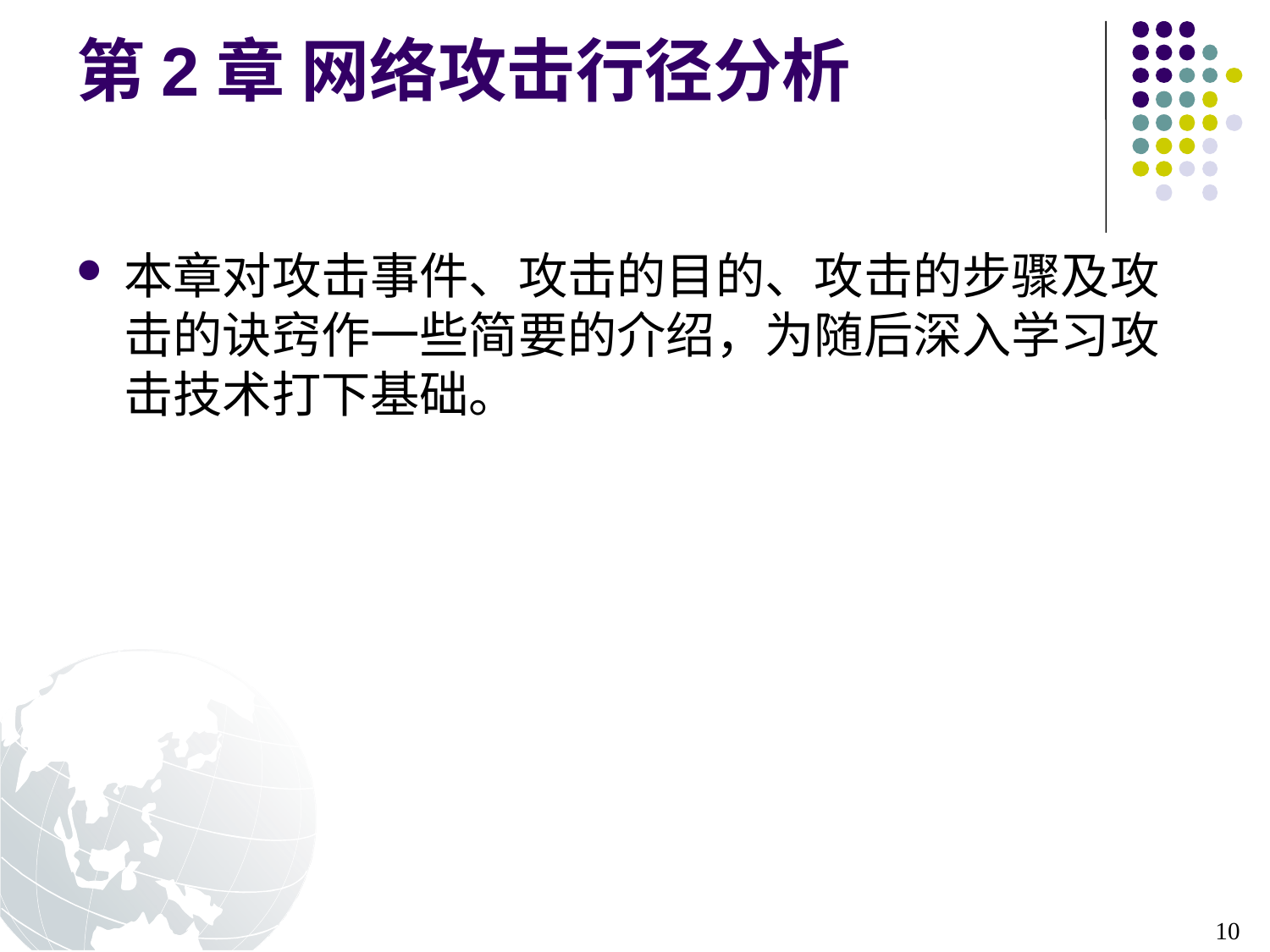

# 第2章 网络攻击行径分析
本章对攻击事件、攻击的目的、攻击的步骤及攻击的诀窍作一些简要的介绍，为随后深入学习攻击技术打下基础。